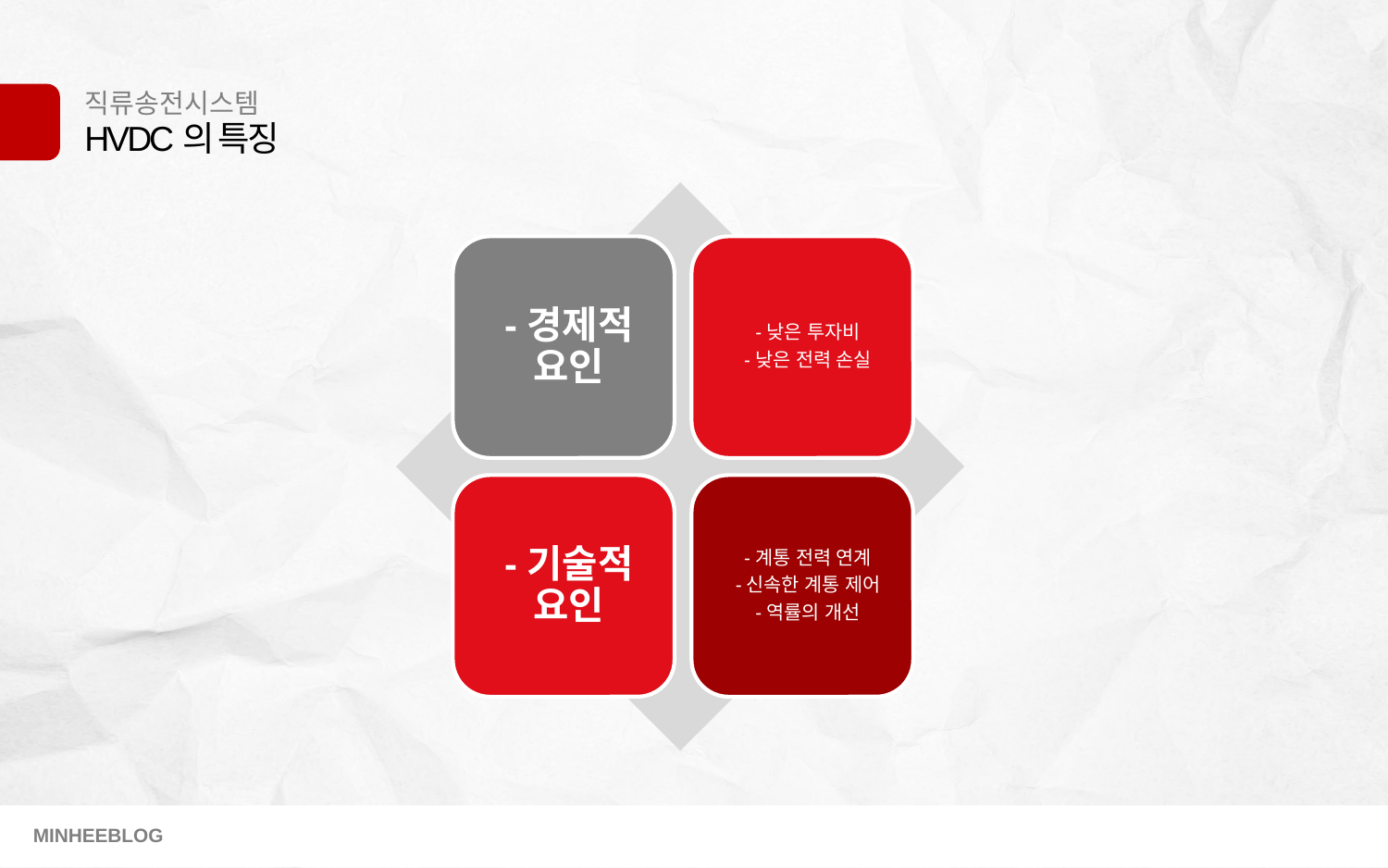

직류송전시스템

HVDC의 특징
-경제적 요인
-낮은 투자비
-낮은 전력 손실
-기술적 요인
-계통 전력 연계
-신속한 계통 제어
-역률의 개선

MINHEEBLOG